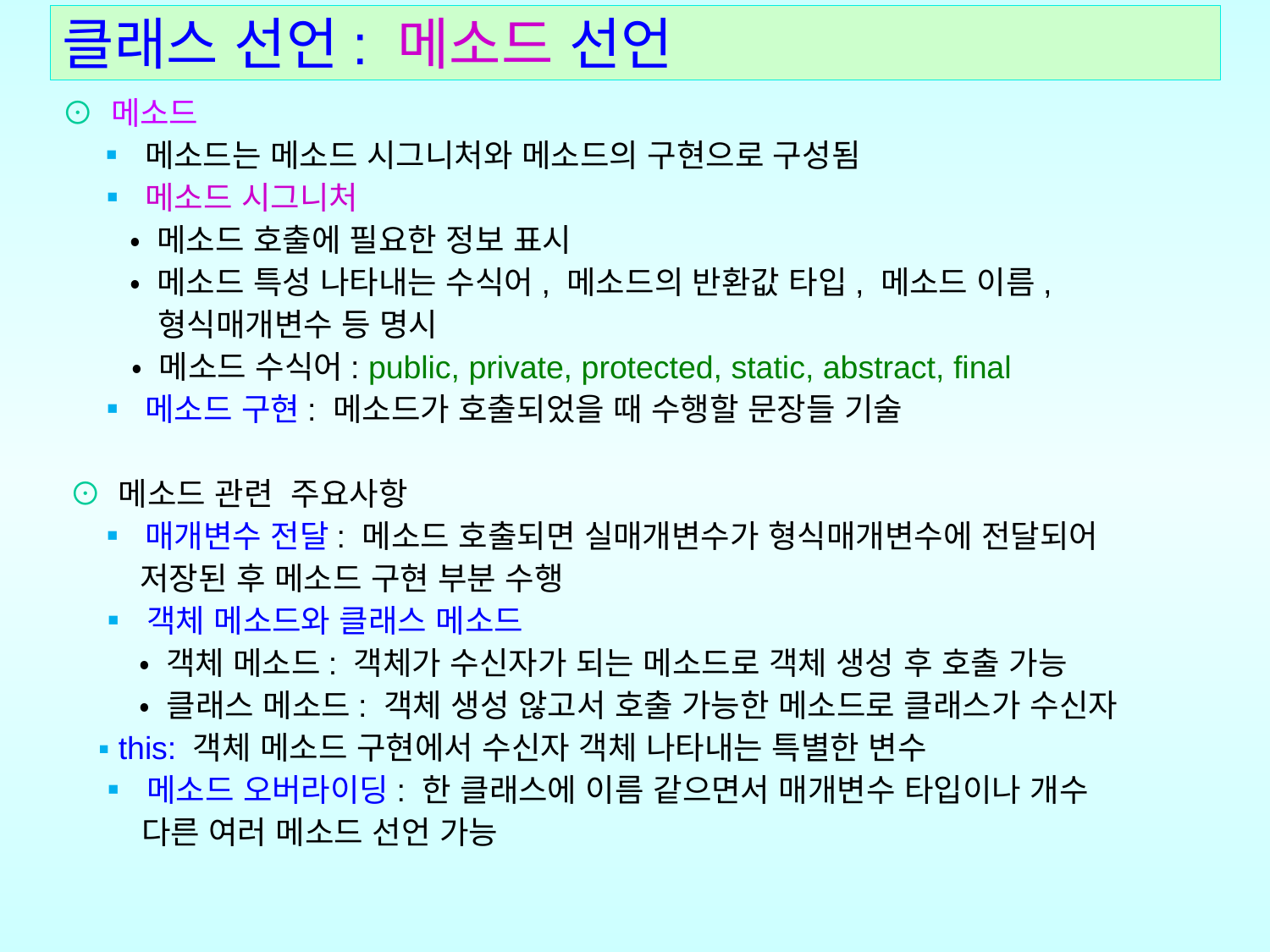

# 클래스 선언: 메소드 선언
⊙ 메소드
 ▪ 메소드는 메소드 시그니처와 메소드의 구현으로 구성됨
   ▪ 메소드 시그니처
       • 메소드 호출에 필요한 정보 표시
       • 메소드 특성 나타내는 수식어, 메소드의 반환값 타입, 메소드 이름,
         형식매개변수 등 명시
       • 메소드 수식어: public, private, protected, static, abstract, final
   ▪ 메소드 구현: 메소드가 호출되었을 때 수행할 문장들 기술

⊙ 메소드 관련  주요사항
   ▪ 매개변수 전달: 메소드 호출되면 실매개변수가 형식매개변수에 전달되어
       저장된 후 메소드 구현 부분 수행
    ▪ 객체 메소드와 클래스 메소드
         • 객체 메소드: 객체가 수신자가 되는 메소드로 객체 생성 후 호출 가능
         • 클래스 메소드: 객체 생성 않고서 호출 가능한 메소드로 클래스가 수신자
    ▪ this: 객체 메소드 구현에서 수신자 객체 나타내는 특별한 변수
    ▪ 메소드 오버라이딩: 한 클래스에 이름 같으면서 매개변수 타입이나 개수
        다른 여러 메소드 선언 가능